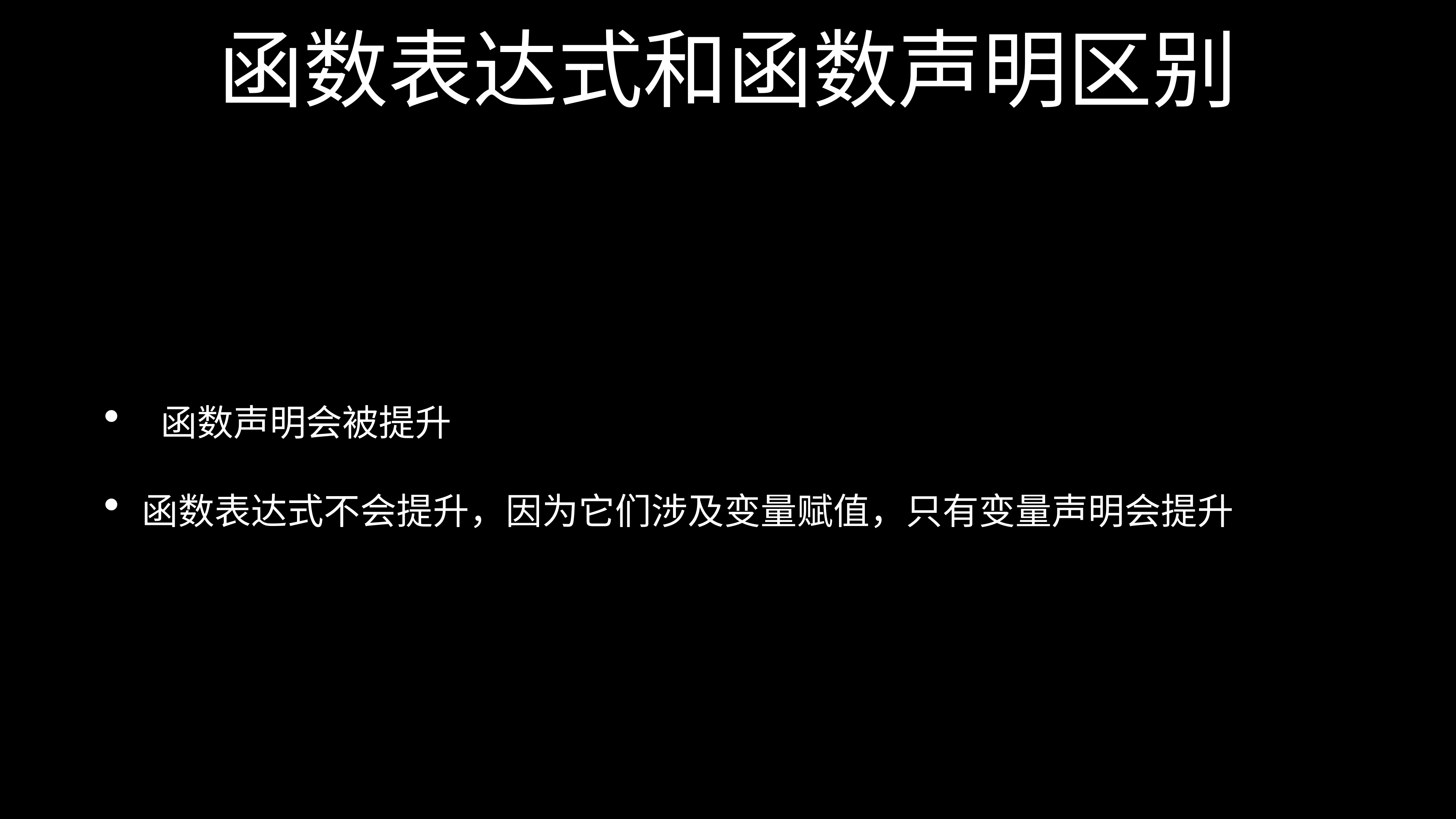

# 函数表达式和函数声明区别
 函数声明会被提升
函数表达式不会提升，因为它们涉及变量赋值，只有变量声明会提升